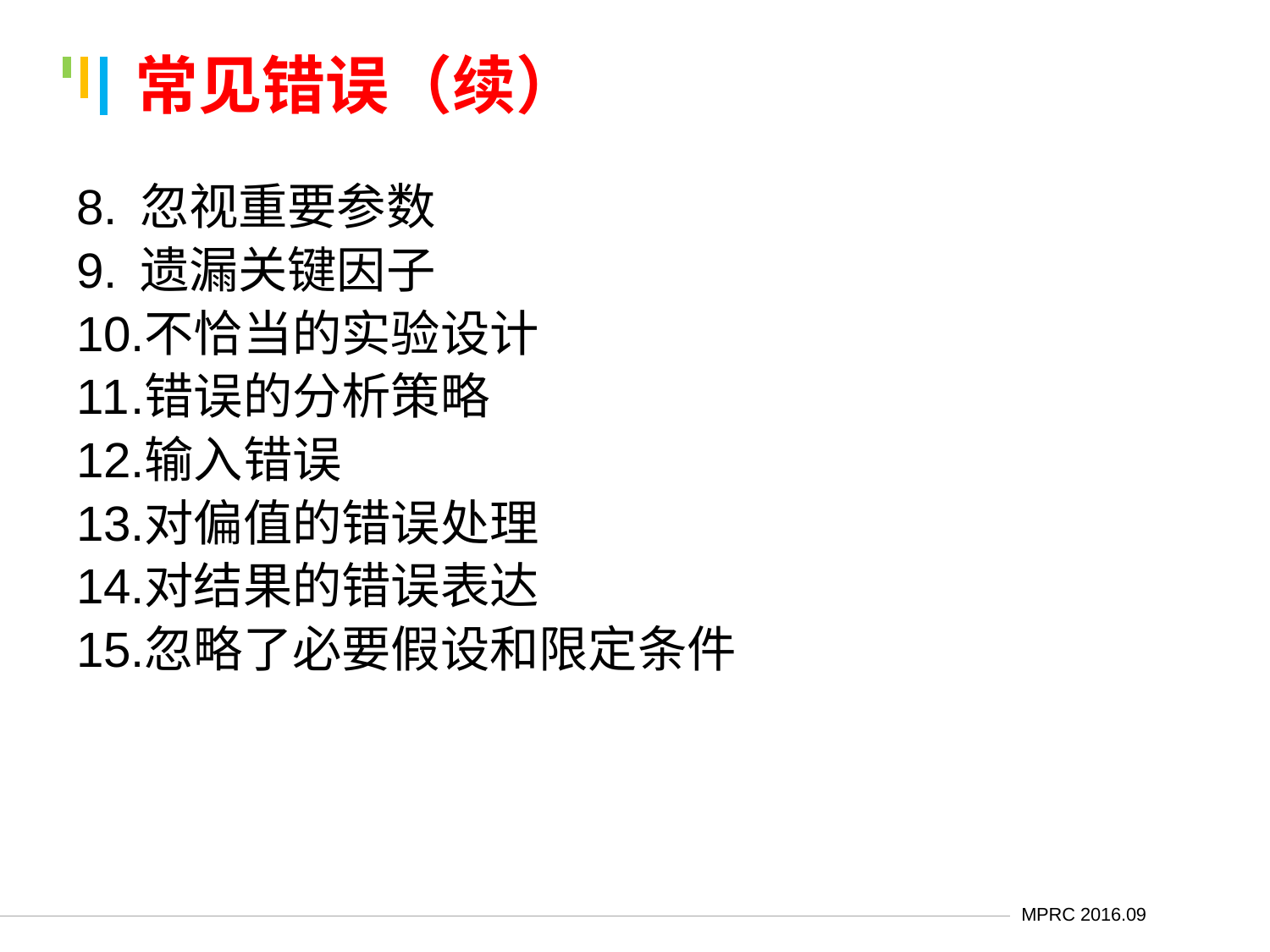

# 常见错误（续）
忽视重要参数
遗漏关键因子
不恰当的实验设计
错误的分析策略
输入错误
对偏值的错误处理
对结果的错误表达
忽略了必要假设和限定条件